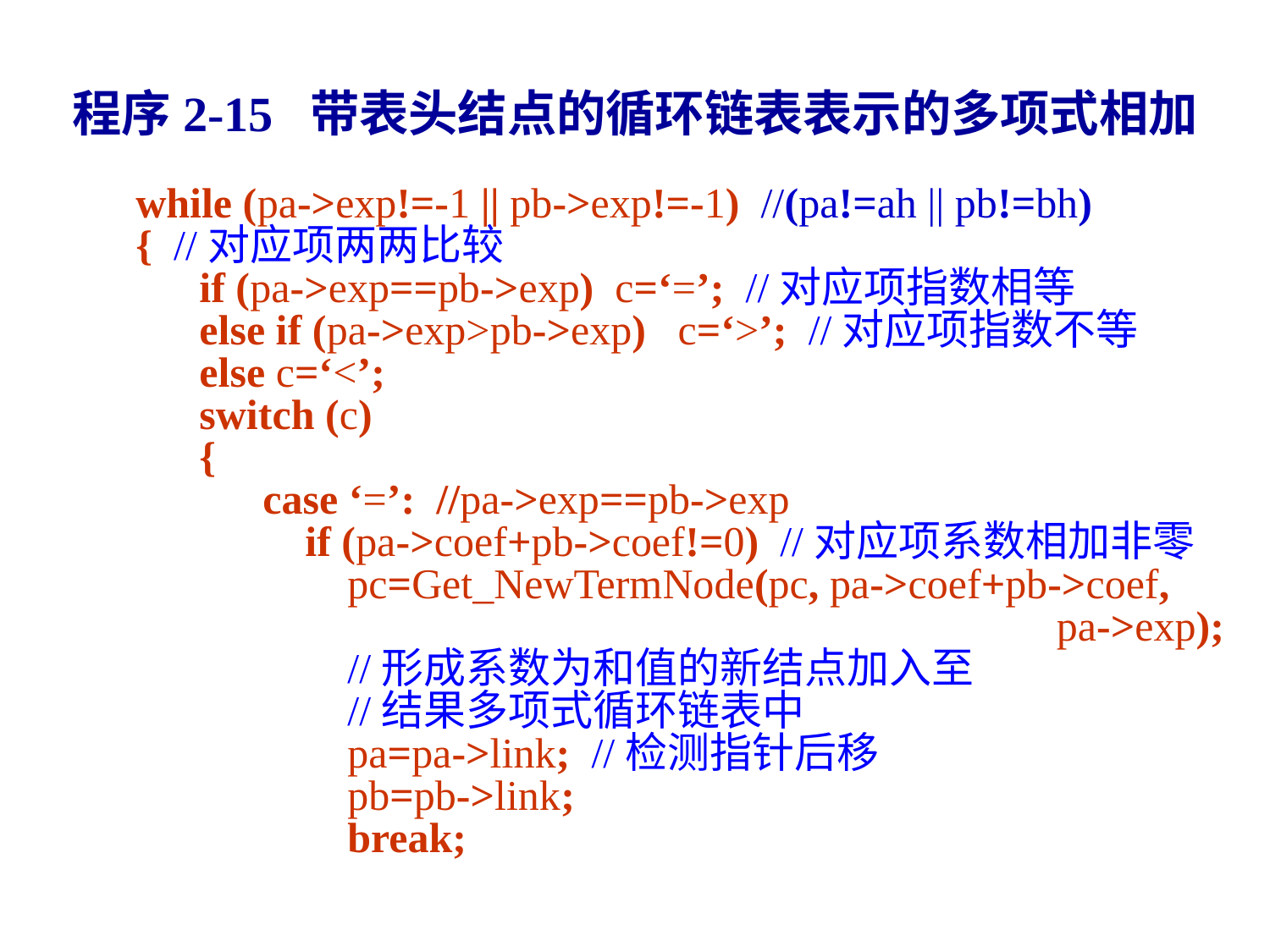

程序2-15  带表头结点的循环链表表示的多项式相加

      while (pa->exp!=-1 || pb->exp!=-1)  //(pa!=ah || pb!=bh)
      {  //对应项两两比较
	if (pa->exp==pb->exp)  c=‘=’;  //对应项指数相等
	else if (pa->exp>pb->exp)   c=‘>’;  //对应项指数不等
	else c=‘<’;
	switch (c)
	{
	      case ‘=’:  //pa->exp==pb->exp
	          if (pa->coef+pb->coef!=0)  //对应项系数相加非零
	   	  pc=Get_NewTermNode(pc, pa->coef+pb->coef,
                                                                                             pa->exp);
		  //形成系数为和值的新结点加入至
                          //结果多项式循环链表中
		  pa=pa->link;  //检测指针后移
		  pb=pb->link;
		  break;
170